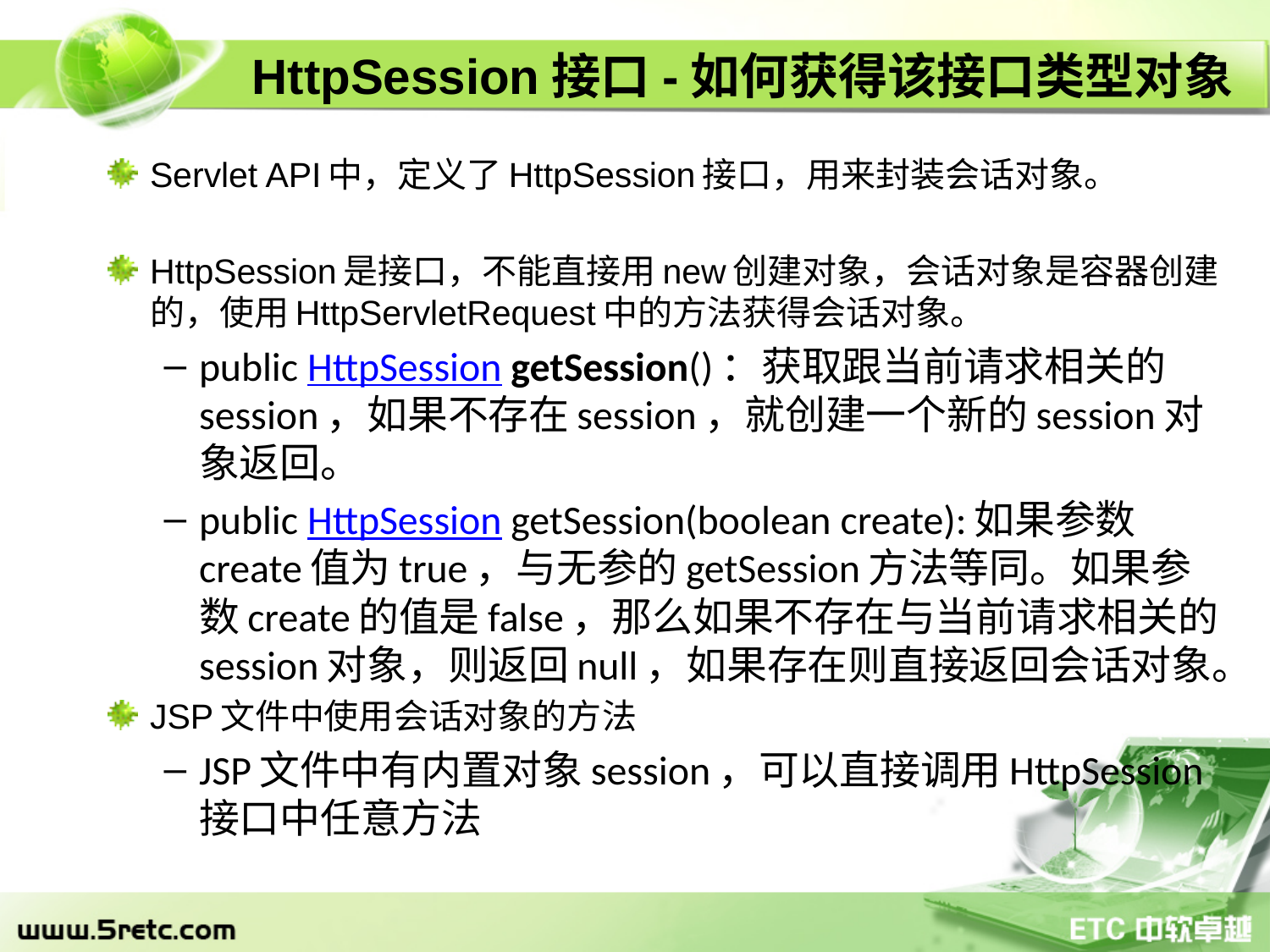

# HttpSession接口-如何获得该接口类型对象
Servlet API中，定义了HttpSession接口，用来封装会话对象。

HttpSession是接口，不能直接用new创建对象，会话对象是容器创建的，使用HttpServletRequest中的方法获得会话对象。
public HttpSession getSession()：获取跟当前请求相关的session，如果不存在session，就创建一个新的session对象返回。
public HttpSession getSession(boolean create):如果参数create值为true，与无参的getSession方法等同。如果参数create的值是false，那么如果不存在与当前请求相关的session对象，则返回null，如果存在则直接返回会话对象。
JSP文件中使用会话对象的方法
JSP文件中有内置对象session，可以直接调用HttpSession接口中任意方法